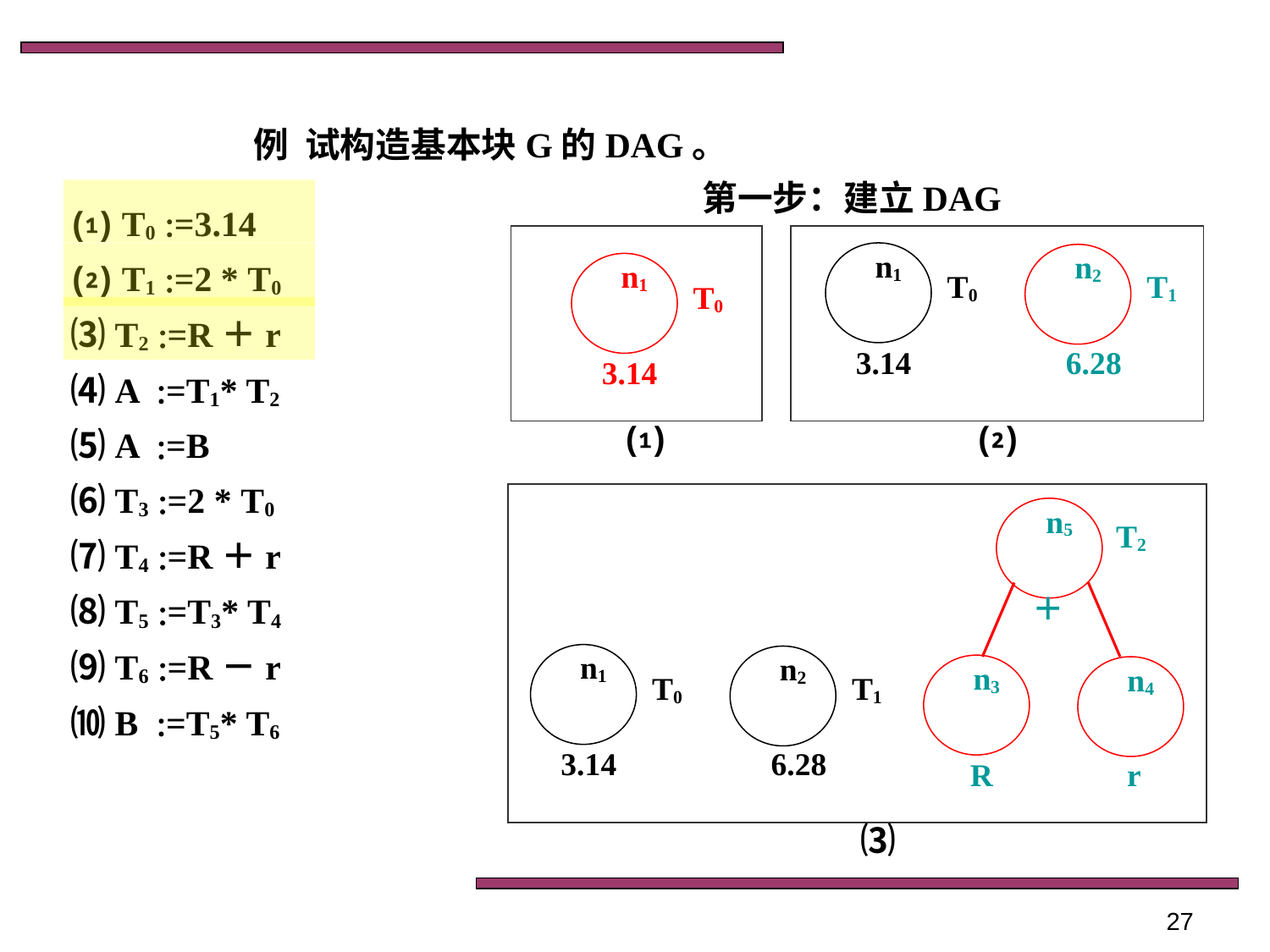

例  试构造基本块G的DAG。
第一步：建立DAG

⑴ T0 :=3.14
⑵ T1 :=2 * T0
⑶ T2 :=R＋r
⑷ A  :=T1* T2
⑸ A  :=B
⑹ T3 :=2 * T0
⑺ T4 :=R＋r
⑻ T5 :=T3* T4
⑼ T6 :=R－r
⑽ B  :=T5* T6

n1
n2

n1

T0
T1
T0

3.14
6.28
3.14
⑴
⑵

n5

T2
＋

n1
n2

n3
n4

T0
T1
3.14
6.28
R
r
⑶
27